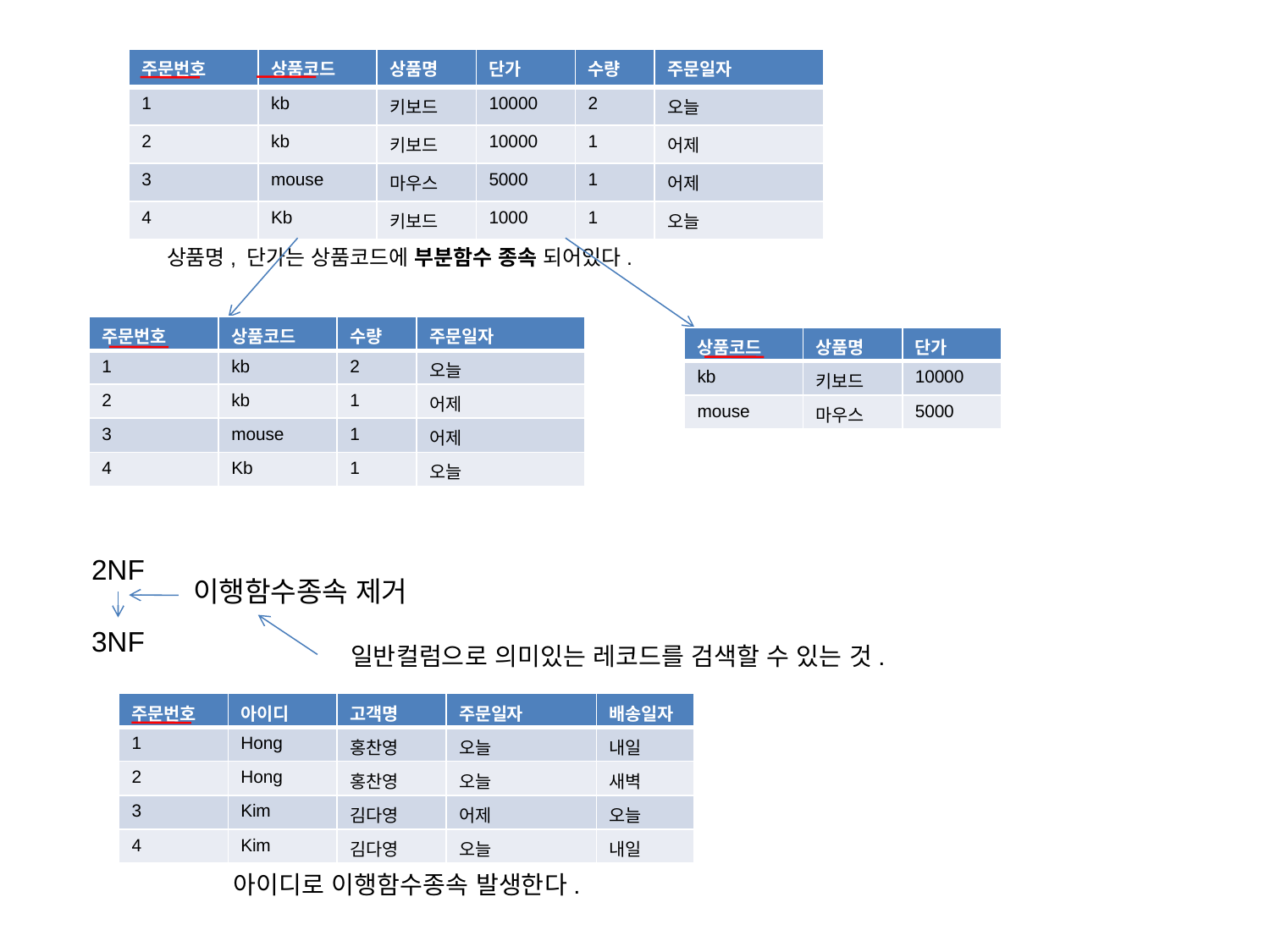

| 주문번호 | 상품코드 | 상품명 | 단가 | 수량 | 주문일자 |
| --- | --- | --- | --- | --- | --- |
| 1 | kb | 키보드 | 10000 | 2 | 오늘 |
| 2 | kb | 키보드 | 10000 | 1 | 어제 |
| 3 | mouse | 마우스 | 5000 | 1 | 어제 |
| 4 | Kb | 키보드 | 1000 | 1 | 오늘 |
상품명, 단가는 상품코드에 부분함수 종속 되어있다.
| 주문번호 | 상품코드 | 수량 | 주문일자 |
| --- | --- | --- | --- |
| 1 | kb | 2 | 오늘 |
| 2 | kb | 1 | 어제 |
| 3 | mouse | 1 | 어제 |
| 4 | Kb | 1 | 오늘 |
| 상품코드 | 상품명 | 단가 |
| --- | --- | --- |
| kb | 키보드 | 10000 |
| mouse | 마우스 | 5000 |
2NF
이행함수종속 제거
3NF
일반컬럼으로 의미있는 레코드를 검색할 수 있는 것.
| 주문번호 | 아이디 | 고객명 | 주문일자 | 배송일자 |
| --- | --- | --- | --- | --- |
| 1 | Hong | 홍찬영 | 오늘 | 내일 |
| 2 | Hong | 홍찬영 | 오늘 | 새벽 |
| 3 | Kim | 김다영 | 어제 | 오늘 |
| 4 | Kim | 김다영 | 오늘 | 내일 |
아이디로 이행함수종속 발생한다.